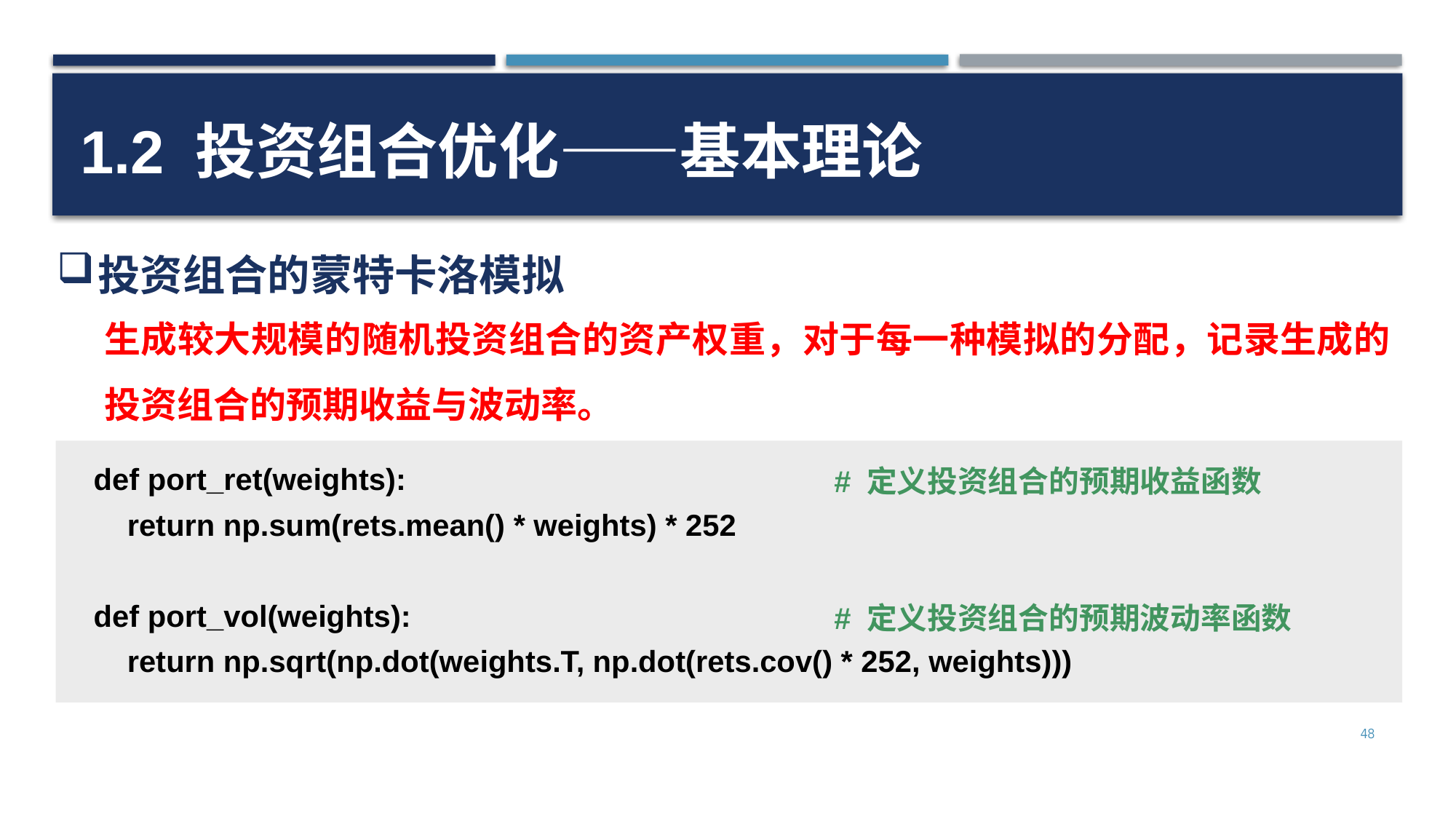

1.2 投资组合优化——基本理论
投资组合的蒙特卡洛模拟
生成较大规模的随机投资组合的资产权重，对于每一种模拟的分配，记录生成的投资组合的预期收益与波动率。

def port_ret(weights):
    return np.sum(rets.mean() * weights) * 252

def port_vol(weights):
    return np.sqrt(np.dot(weights.T, np.dot(rets.cov() * 252, weights)))
# 定义投资组合的预期收益函数

# 定义投资组合的预期波动率函数
48